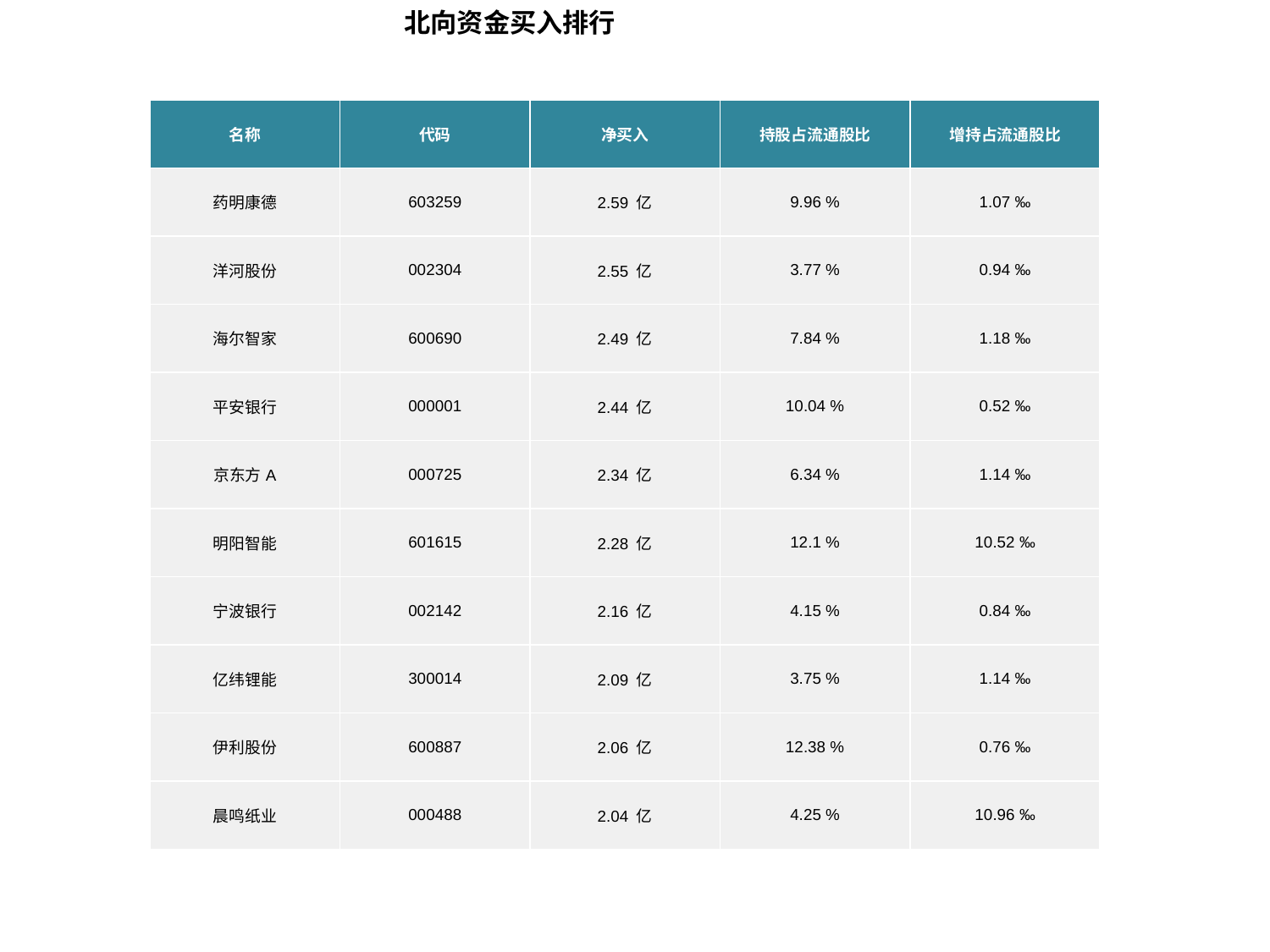

北向资金买入排行
| 名称 | 代码 | 净买入 | 持股占流通股比 | 增持占流通股比 |
| --- | --- | --- | --- | --- |
| 药明康德 | 603259 | 2.59 亿 | 9.96 % | 1.07 ‰ |
| 洋河股份 | 002304 | 2.55 亿 | 3.77 % | 0.94 ‰ |
| 海尔智家 | 600690 | 2.49 亿 | 7.84 % | 1.18 ‰ |
| 平安银行 | 000001 | 2.44 亿 | 10.04 % | 0.52 ‰ |
| 京东方A | 000725 | 2.34 亿 | 6.34 % | 1.14 ‰ |
| 明阳智能 | 601615 | 2.28 亿 | 12.1 % | 10.52 ‰ |
| 宁波银行 | 002142 | 2.16 亿 | 4.15 % | 0.84 ‰ |
| 亿纬锂能 | 300014 | 2.09 亿 | 3.75 % | 1.14 ‰ |
| 伊利股份 | 600887 | 2.06 亿 | 12.38 % | 0.76 ‰ |
| 晨鸣纸业 | 000488 | 2.04 亿 | 4.25 % | 10.96 ‰ |